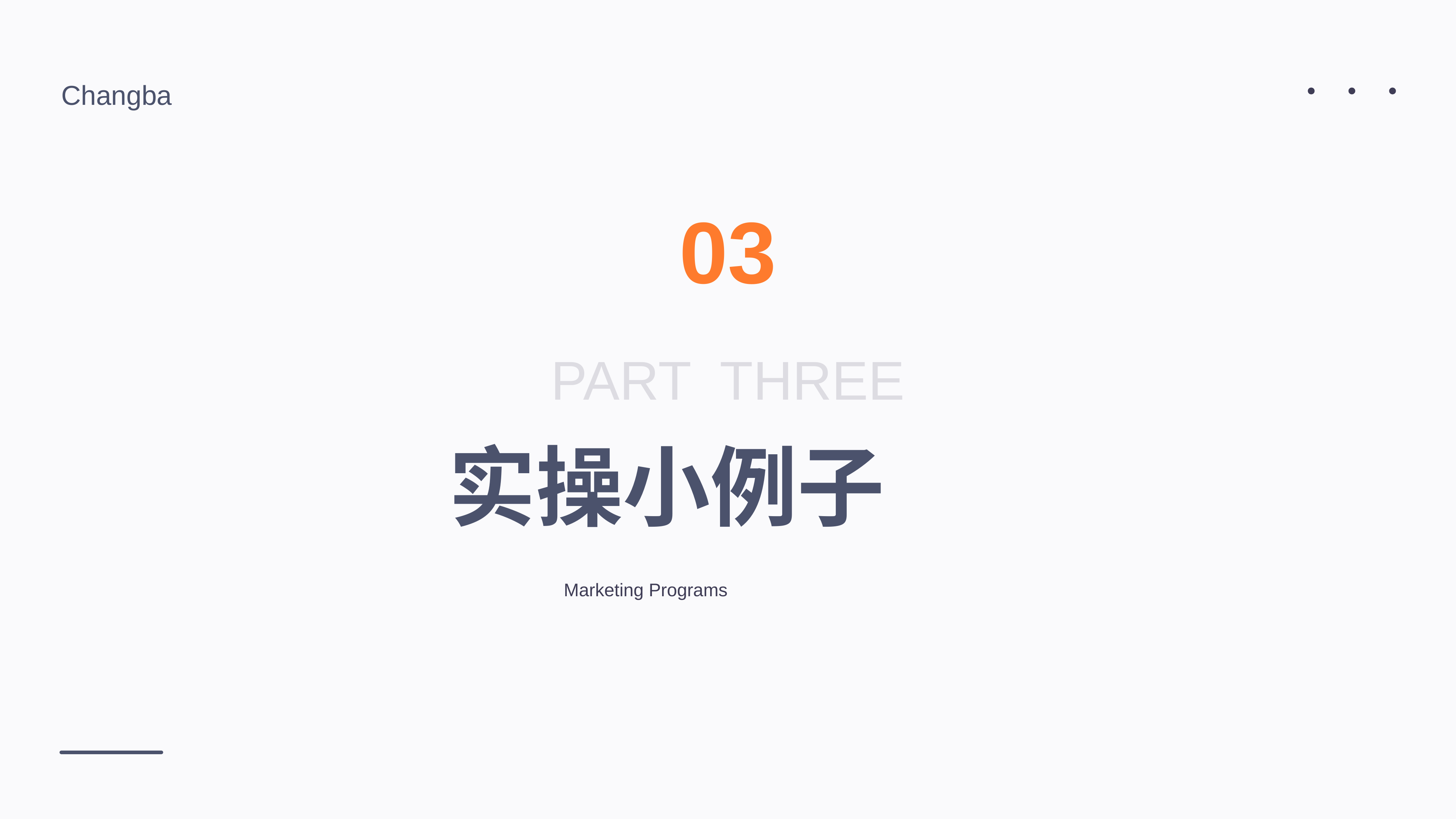

Changba

03
PART  THREE
实操小例子
Marketing Programs